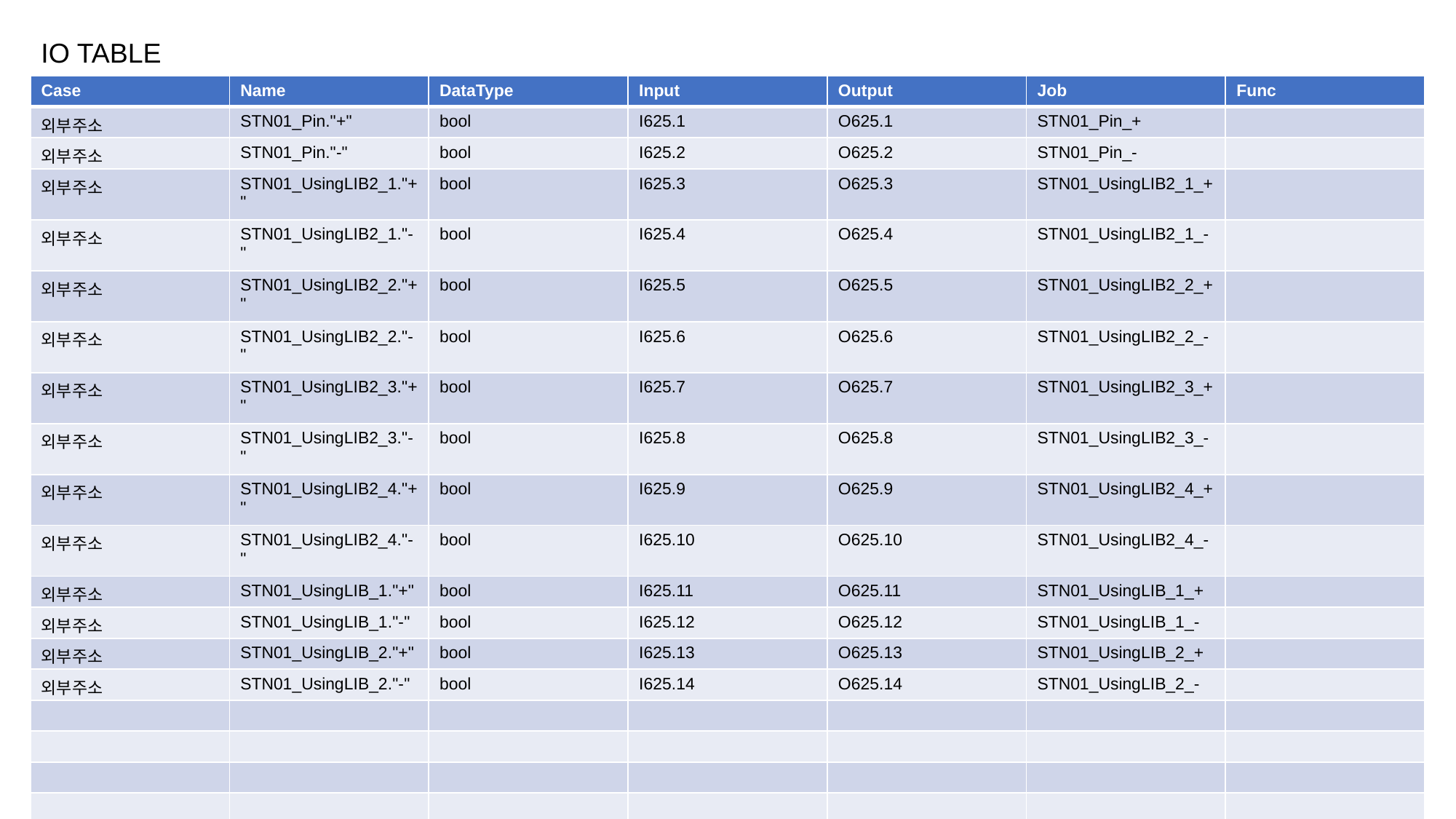

IO TABLE
| Case | Name | DataType | Input | Output | Job | Func |
| --- | --- | --- | --- | --- | --- | --- |
| 외부주소 | STN01\_Pin."+" | bool | I625.1 | O625.1 | STN01\_Pin\_+ |  |
| 외부주소 | STN01\_Pin."-" | bool | I625.2 | O625.2 | STN01\_Pin\_- |  |
| 외부주소 | STN01\_UsingLIB2\_1."+" | bool | I625.3 | O625.3 | STN01\_UsingLIB2\_1\_+ |  |
| 외부주소 | STN01\_UsingLIB2\_1."-" | bool | I625.4 | O625.4 | STN01\_UsingLIB2\_1\_- |  |
| 외부주소 | STN01\_UsingLIB2\_2."+" | bool | I625.5 | O625.5 | STN01\_UsingLIB2\_2\_+ |  |
| 외부주소 | STN01\_UsingLIB2\_2."-" | bool | I625.6 | O625.6 | STN01\_UsingLIB2\_2\_- |  |
| 외부주소 | STN01\_UsingLIB2\_3."+" | bool | I625.7 | O625.7 | STN01\_UsingLIB2\_3\_+ |  |
| 외부주소 | STN01\_UsingLIB2\_3."-" | bool | I625.8 | O625.8 | STN01\_UsingLIB2\_3\_- |  |
| 외부주소 | STN01\_UsingLIB2\_4."+" | bool | I625.9 | O625.9 | STN01\_UsingLIB2\_4\_+ |  |
| 외부주소 | STN01\_UsingLIB2\_4."-" | bool | I625.10 | O625.10 | STN01\_UsingLIB2\_4\_- |  |
| 외부주소 | STN01\_UsingLIB\_1."+" | bool | I625.11 | O625.11 | STN01\_UsingLIB\_1\_+ |  |
| 외부주소 | STN01\_UsingLIB\_1."-" | bool | I625.12 | O625.12 | STN01\_UsingLIB\_1\_- |  |
| 외부주소 | STN01\_UsingLIB\_2."+" | bool | I625.13 | O625.13 | STN01\_UsingLIB\_2\_+ |  |
| 외부주소 | STN01\_UsingLIB\_2."-" | bool | I625.14 | O625.14 | STN01\_UsingLIB\_2\_- |  |
|  |  |  |  |  |  |  |
|  |  |  |  |  |  |  |
|  |  |  |  |  |  |  |
|  |  |  |  |  |  |  |
|  |  |  |  |  |  |  |
|  |  |  |  |  |  |  |
| 내부변수 |  |  |  |  |  |  |
|  |  |  |  |  |  |  |